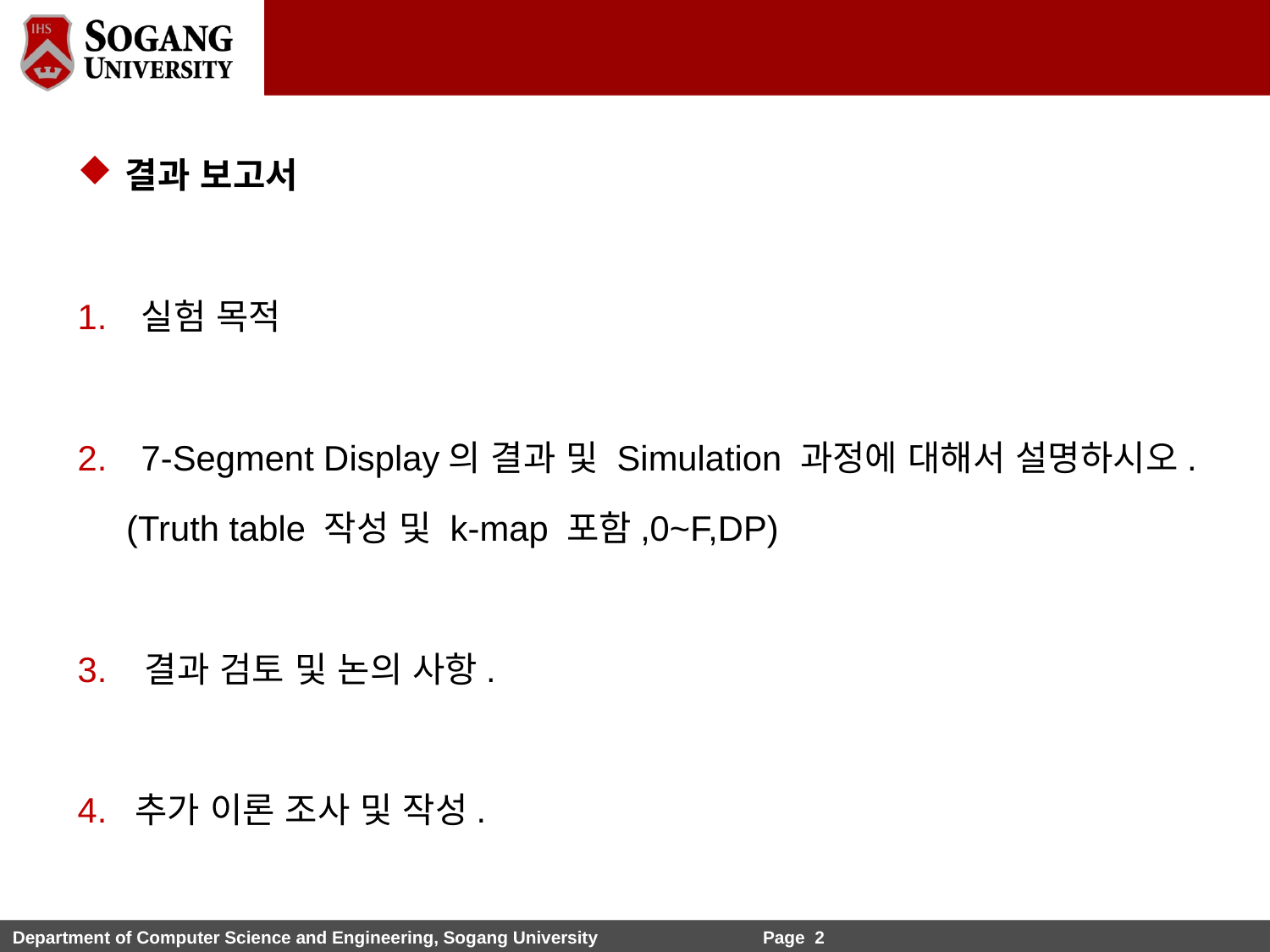

결과 보고서

실험 목적

7-Segment Display의 결과 및 Simulation 과정에 대해서 설명하시오.
     (Truth table 작성 및 k-map 포함,0~F,DP)

3.   결과 검토 및 논의 사항.

4.  추가 이론 조사 및 작성.